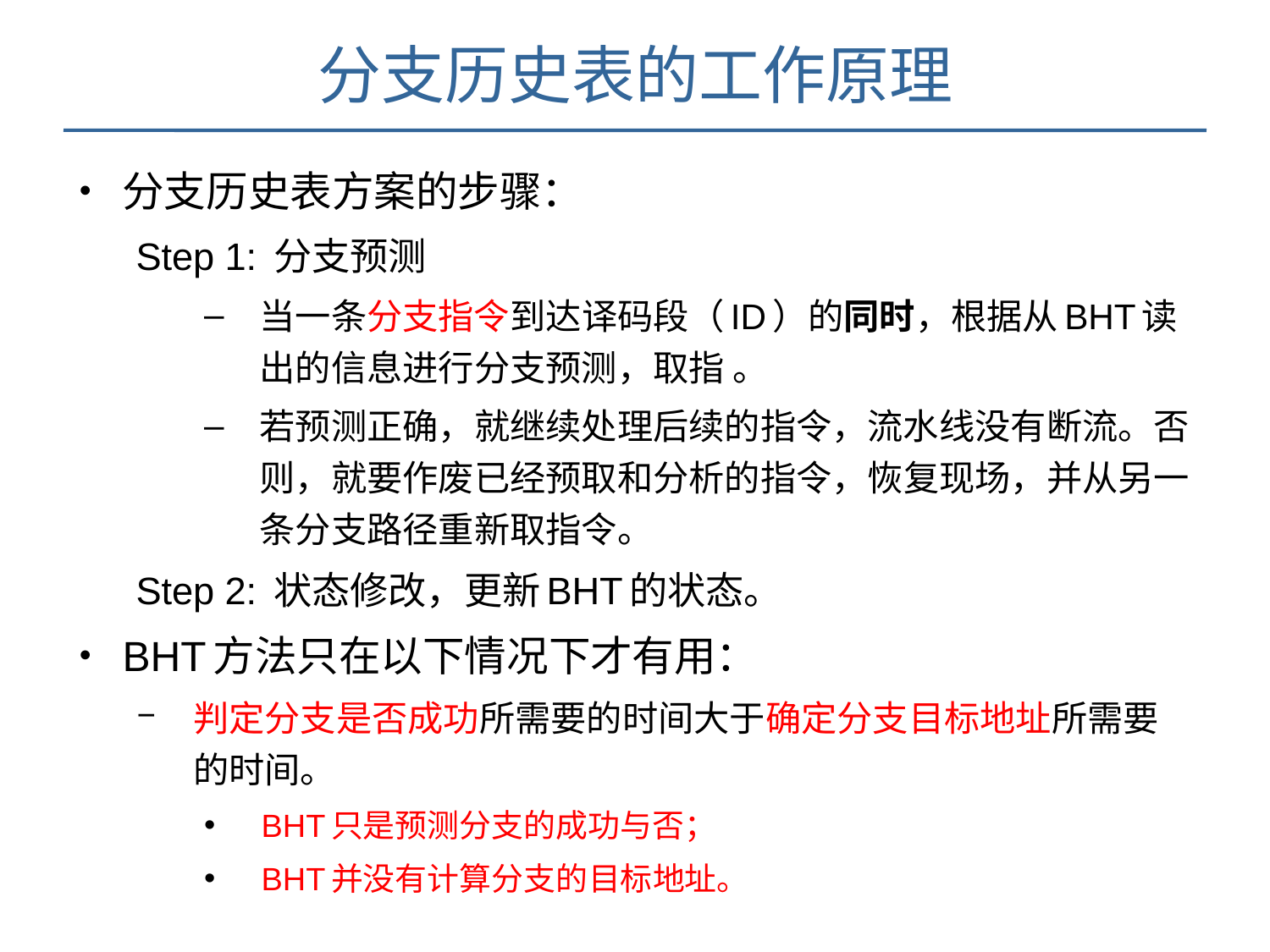

分支历史表的工作原理
分支历史表方案的步骤：
Step 1: 分支预测
当一条分支指令到达译码段（ID）的同时，根据从BHT读出的信息进行分支预测，取指 。
若预测正确，就继续处理后续的指令，流水线没有断流。否则，就要作废已经预取和分析的指令，恢复现场，并从另一条分支路径重新取指令。
Step 2: 状态修改，更新BHT的状态。
BHT方法只在以下情况下才有用：
判定分支是否成功所需要的时间大于确定分支目标地址所需要的时间。
BHT只是预测分支的成功与否；
BHT并没有计算分支的目标地址。